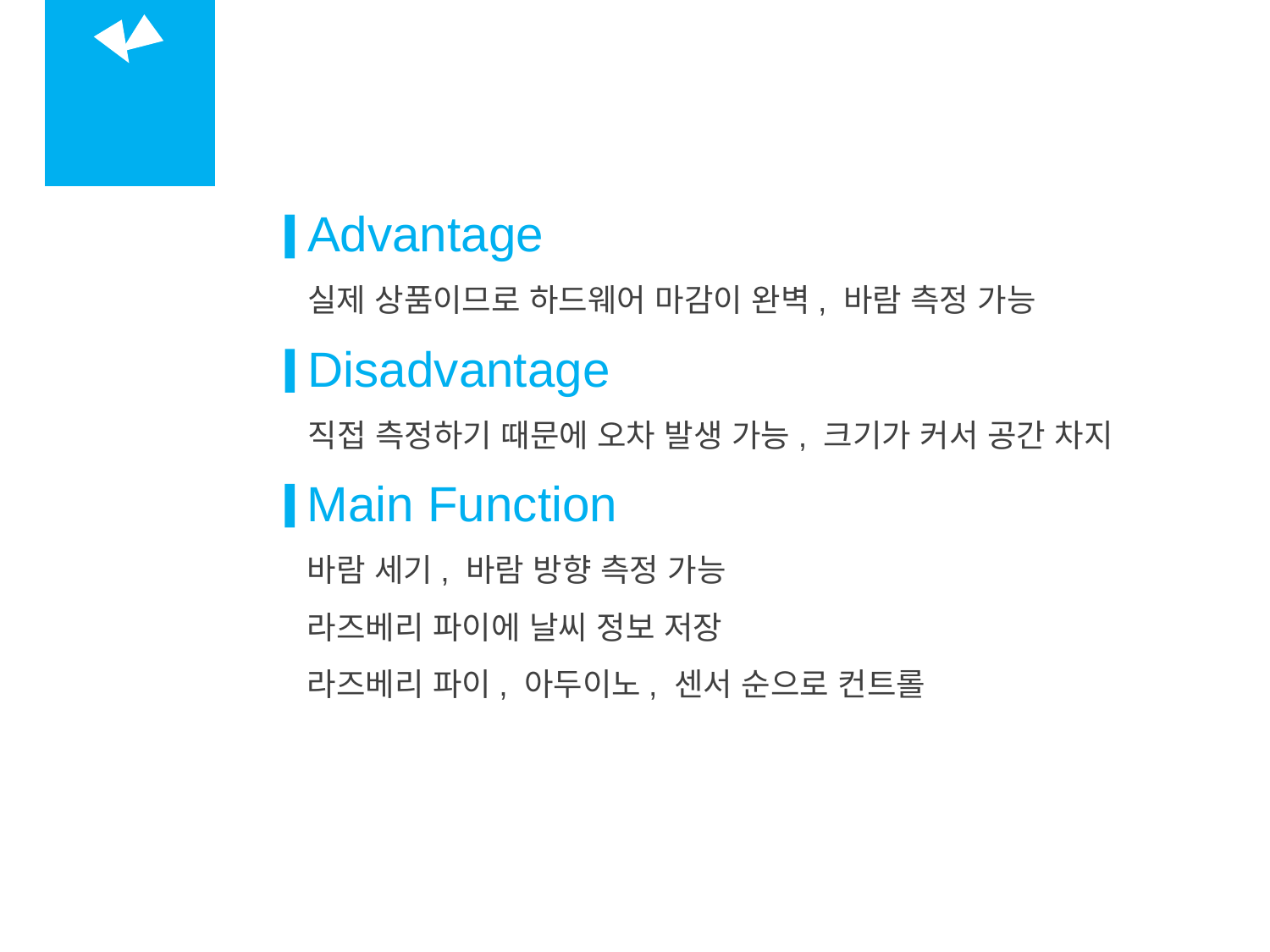

02
Weather station
Advantage
실제 상품이므로 하드웨어 마감이 완벽, 바람 측정 가능
Disadvantage
직접 측정하기 때문에 오차 발생 가능, 크기가 커서 공간 차지
Main Function
바람 세기, 바람 방향 측정 가능
라즈베리 파이에 날씨 정보 저장
라즈베리 파이, 아두이노, 센서 순으로 컨트롤